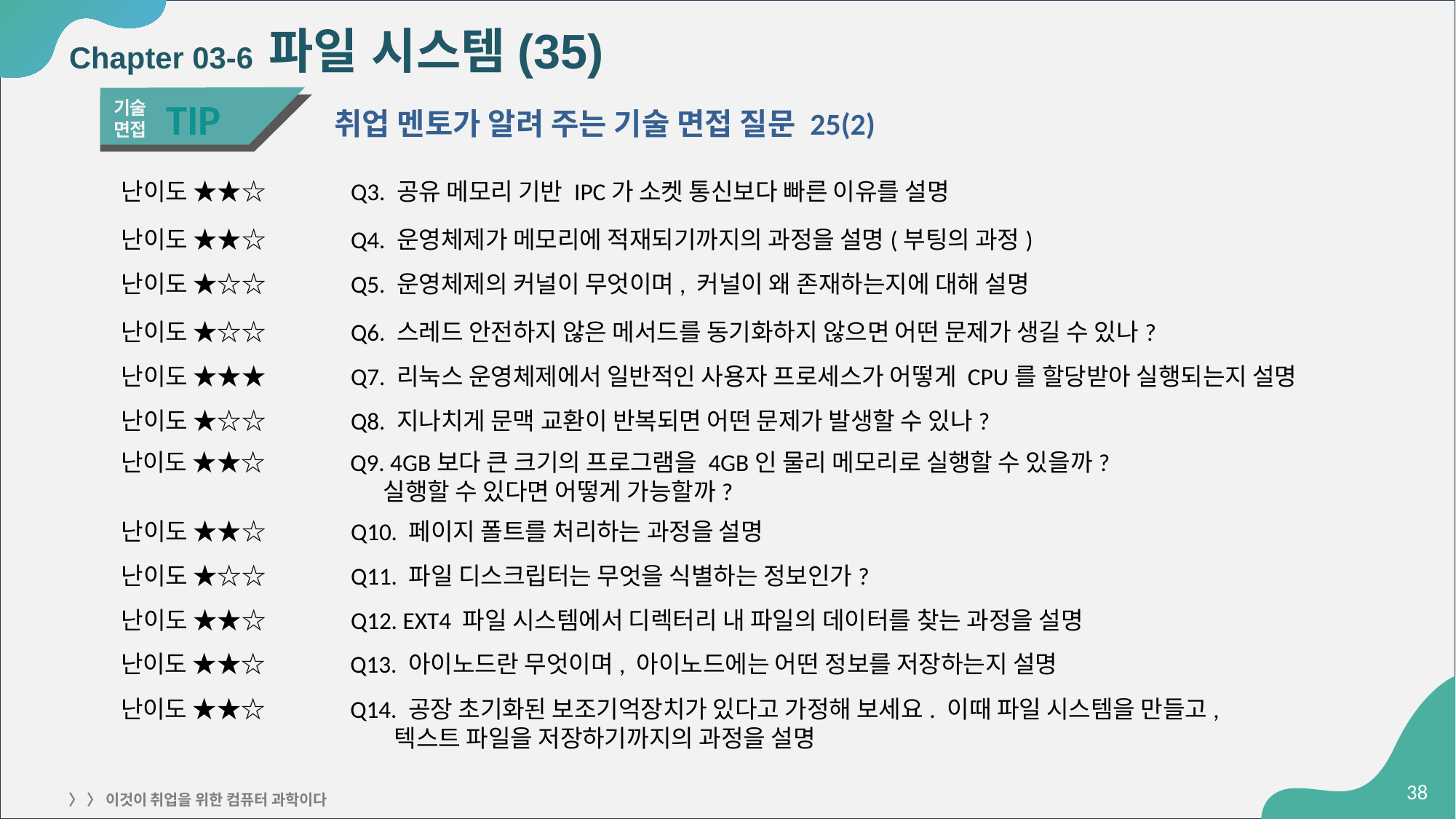

# Chapter 03-6 파일 시스템(35)

TIP
기술
면접
취업 멘토가 알려 주는 기술 면접 질문 25(2)
난이도 ★★☆
Q3. 공유 메모리 기반 IPC가 소켓 통신보다 빠른 이유를 설명
난이도 ★★☆
Q4. 운영체제가 메모리에 적재되기까지의 과정을 설명(부팅의 과정)
난이도 ★☆☆
Q5. 운영체제의 커널이 무엇이며, 커널이 왜 존재하는지에 대해 설명
난이도 ★☆☆
Q6. 스레드 안전하지 않은 메서드를 동기화하지 않으면 어떤 문제가 생길 수 있나?
난이도 ★★★
Q7. 리눅스 운영체제에서 일반적인 사용자 프로세스가 어떻게 CPU를 할당받아 실행되는지 설명
난이도 ★☆☆
Q8. 지나치게 문맥 교환이 반복되면 어떤 문제가 발생할 수 있나?
난이도 ★★☆
Q9. 4GB보다 큰 크기의 프로그램을 4GB인 물리 메모리로 실행할 수 있을까?
     실행할 수 있다면 어떻게 가능할까?
난이도 ★★☆
Q10. 페이지 폴트를 처리하는 과정을 설명
난이도 ★☆☆
Q11. 파일 디스크립터는 무엇을 식별하는 정보인가?
난이도 ★★☆
Q12. EXT4 파일 시스템에서 디렉터리 내 파일의 데이터를 찾는 과정을 설명
난이도 ★★☆
Q13. 아이노드란 무엇이며, 아이노드에는 어떤 정보를 저장하는지 설명
난이도 ★★☆
Q14. 공장 초기화된 보조기억장치가 있다고 가정해 보세요. 이때 파일 시스템을 만들고,
       텍스트 파일을 저장하기까지의 과정을 설명
38
〉 〉 이것이 취업을 위한 컴퓨터 과학이다